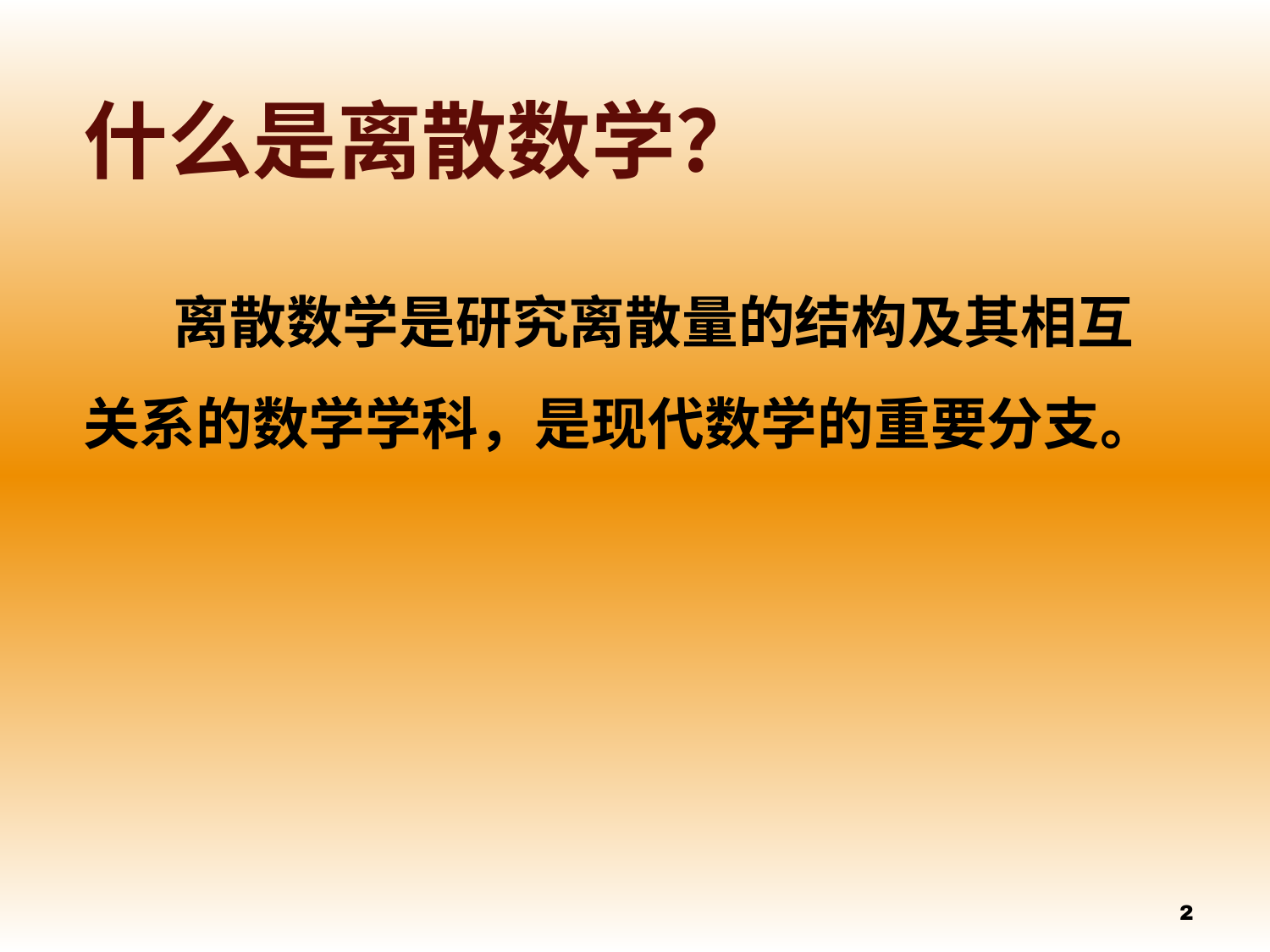

# 什么是离散数学？
       离散数学是研究离散量的结构及其相互关系的数学学科，是现代数学的重要分支。
2